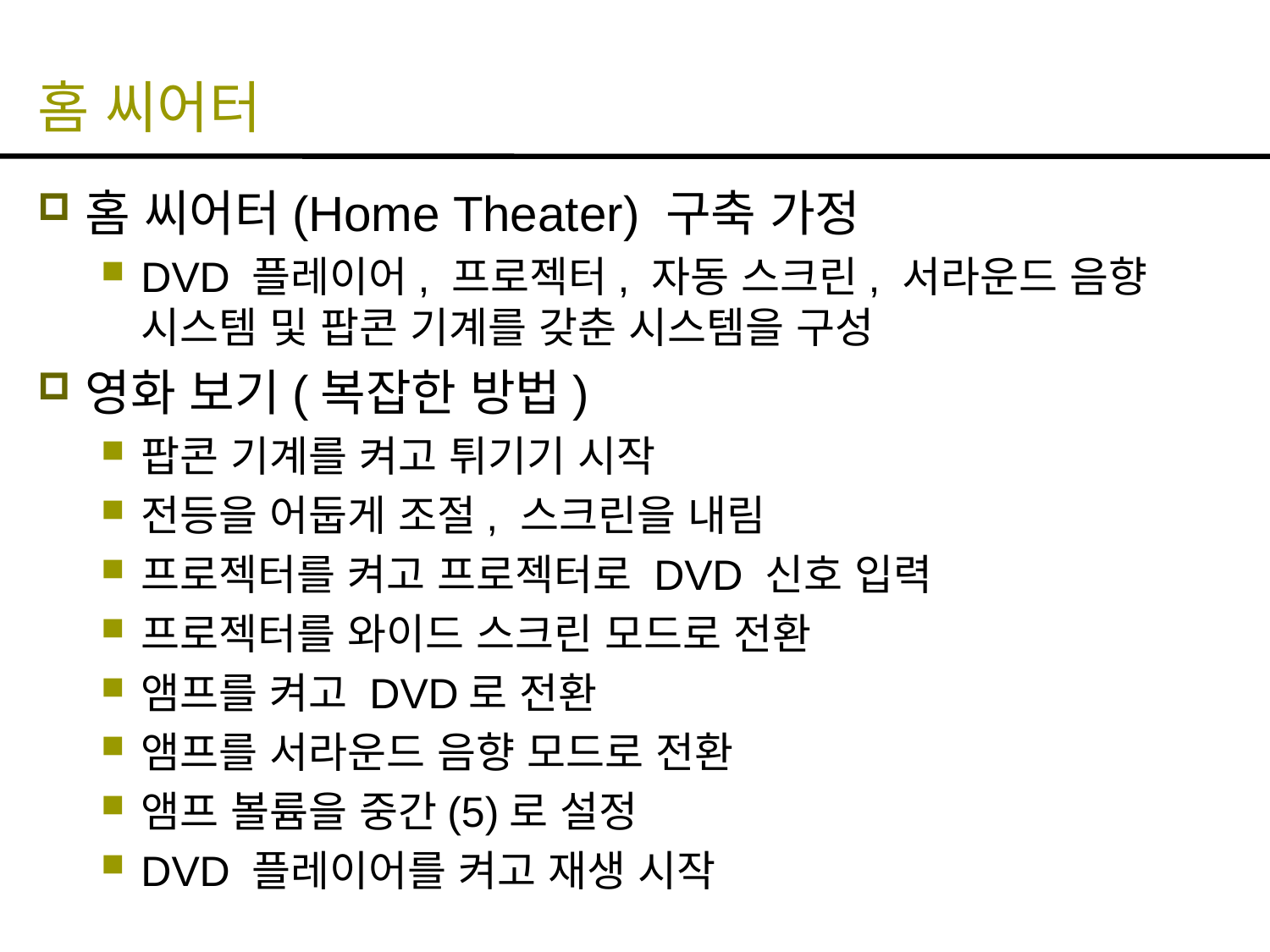

# 홈 씨어터
홈 씨어터(Home Theater) 구축 가정
DVD 플레이어, 프로젝터, 자동 스크린, 서라운드 음향 시스템 및 팝콘 기계를 갖춘 시스템을 구성
영화 보기(복잡한 방법)
팝콘 기계를 켜고 튀기기 시작
전등을 어둡게 조절, 스크린을 내림
프로젝터를 켜고 프로젝터로 DVD 신호 입력
프로젝터를 와이드 스크린 모드로 전환
앰프를 켜고 DVD로 전환
앰프를 서라운드 음향 모드로 전환
앰프 볼륨을 중간(5)로 설정
DVD 플레이어를 켜고 재생 시작